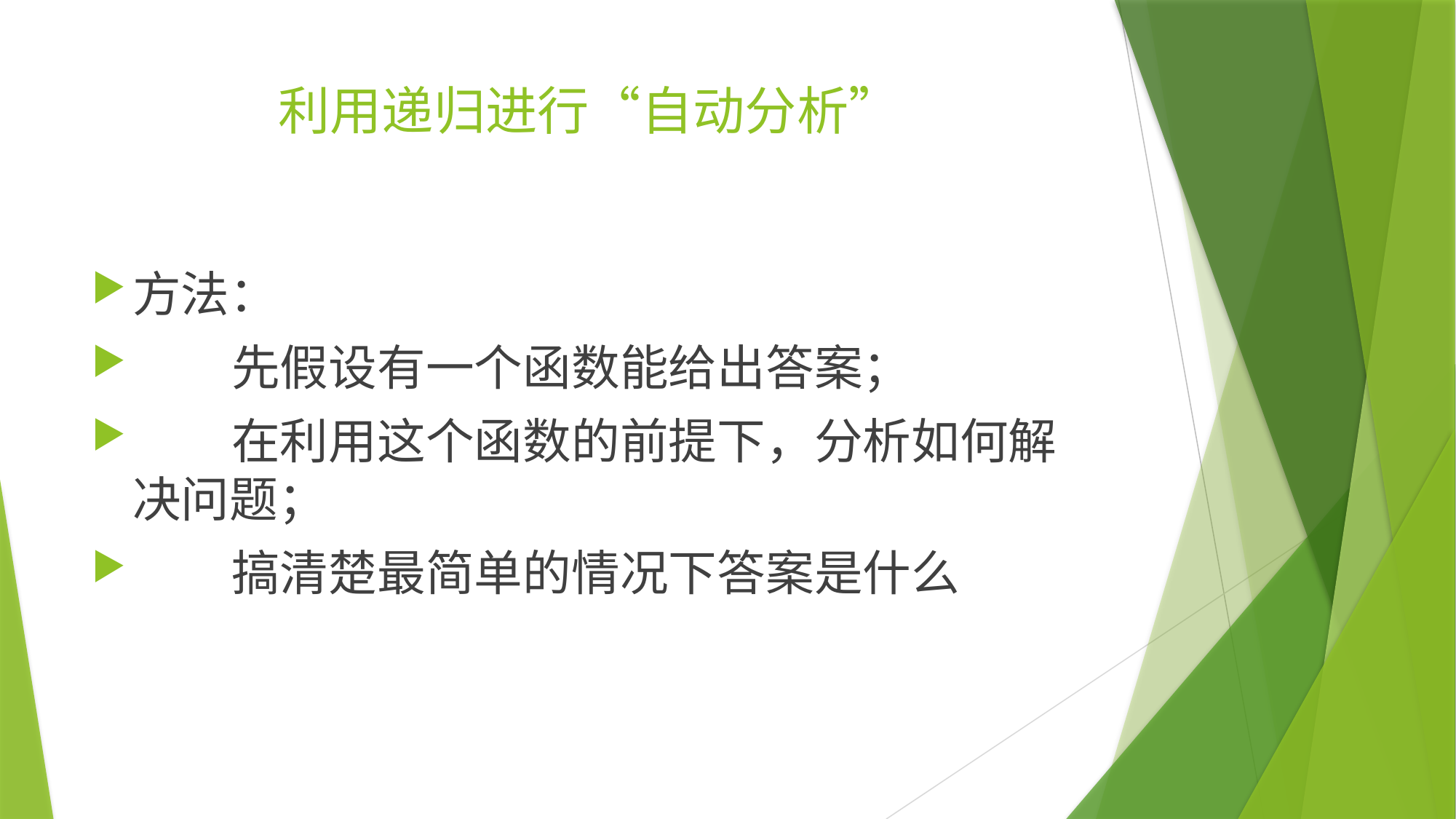

# 利用递归进行“自动分析”
方法：
        先假设有一个函数能给出答案；
        在利用这个函数的前提下，分析如何解决问题；
        搞清楚最简单的情况下答案是什么